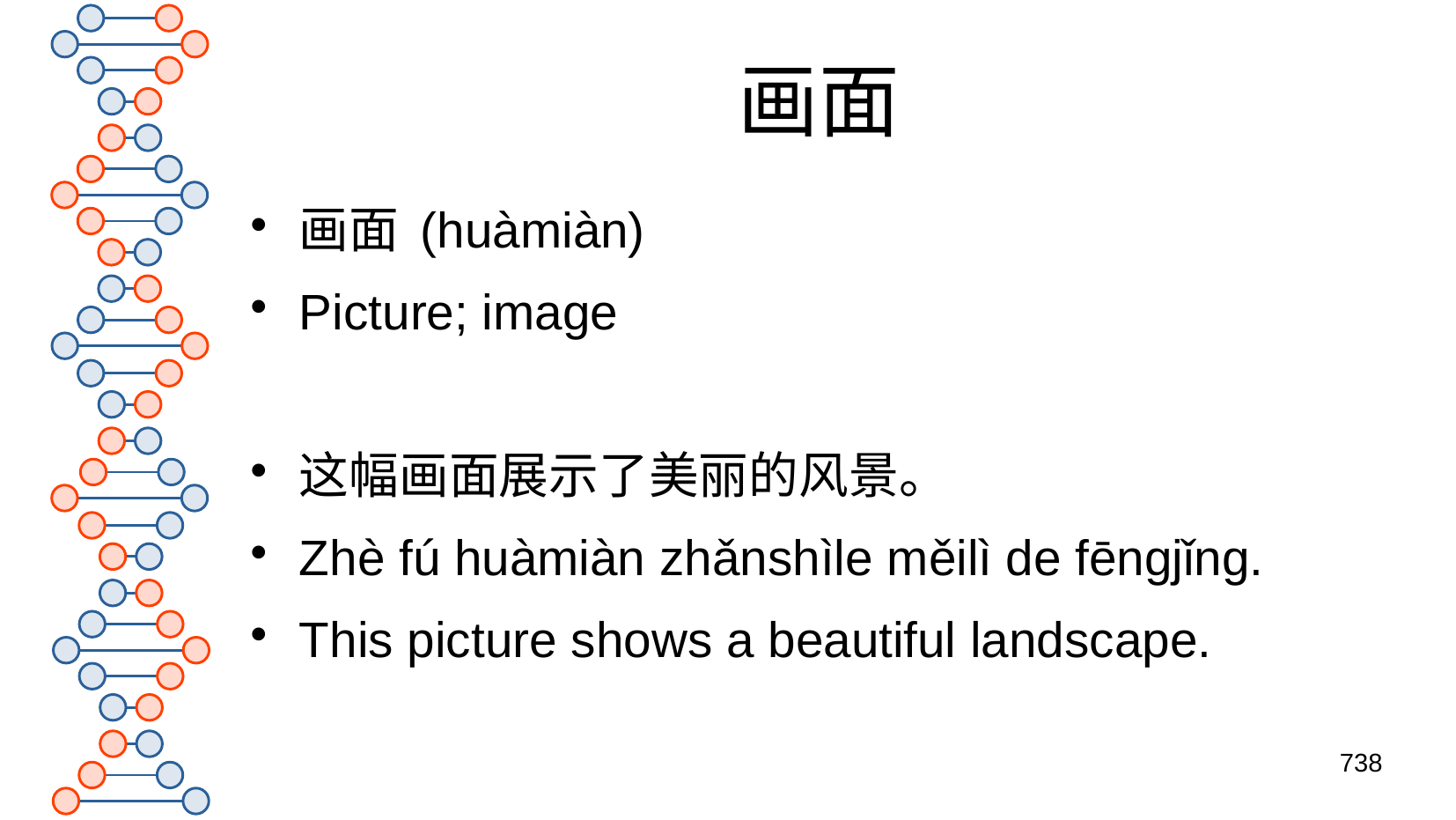

# 画面
画面 (huàmiàn)
Picture; image

这幅画面展示了美丽的风景。
Zhè fú huàmiàn zhǎnshìle měilì de fēngjǐng.
This picture shows a beautiful landscape.

738